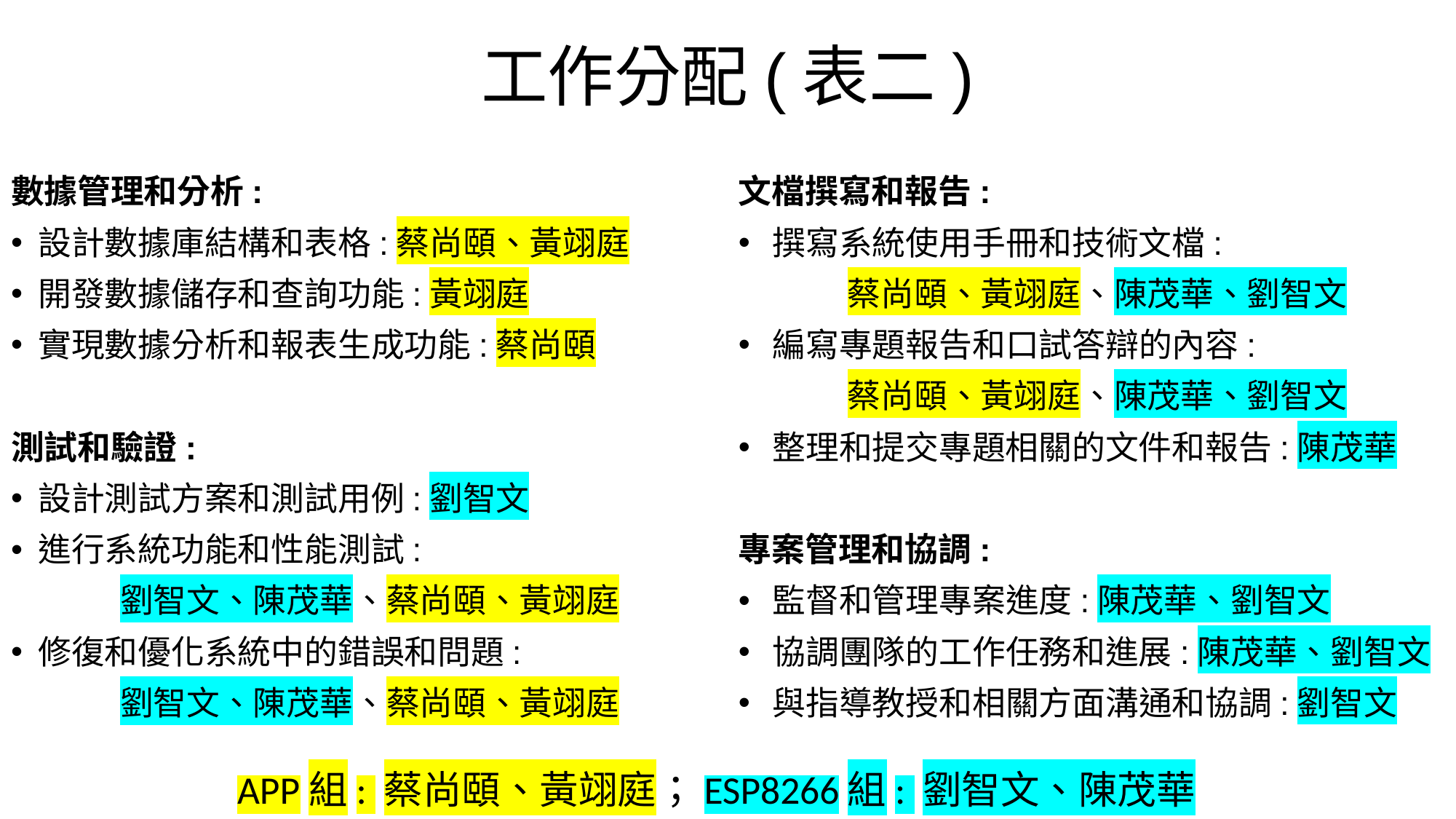

# 工作分配(表二)
數據管理和分析:
設計數據庫結構和表格:蔡尚頤、黃翊庭
開發數據儲存和查詢功能:黃翊庭
實現數據分析和報表生成功能:蔡尚頤

測試和驗證:
設計測試方案和測試用例:劉智文
進行系統功能和性能測試:
	劉智文、陳茂華、蔡尚頤、黃翊庭
修復和優化系統中的錯誤和問題:
	劉智文、陳茂華、蔡尚頤、黃翊庭
文檔撰寫和報告:
撰寫系統使用手冊和技術文檔:
	蔡尚頤、黃翊庭、陳茂華、劉智文
編寫專題報告和口試答辯的內容:
 	蔡尚頤、黃翊庭、陳茂華、劉智文
整理和提交專題相關的文件和報告:陳茂華

專案管理和協調:
監督和管理專案進度:陳茂華、劉智文
協調團隊的工作任務和進展:陳茂華、劉智文
與指導教授和相關方面溝通和協調:劉智文
APP組: 蔡尚頤、黃翊庭；ESP8266組: 劉智文、陳茂華